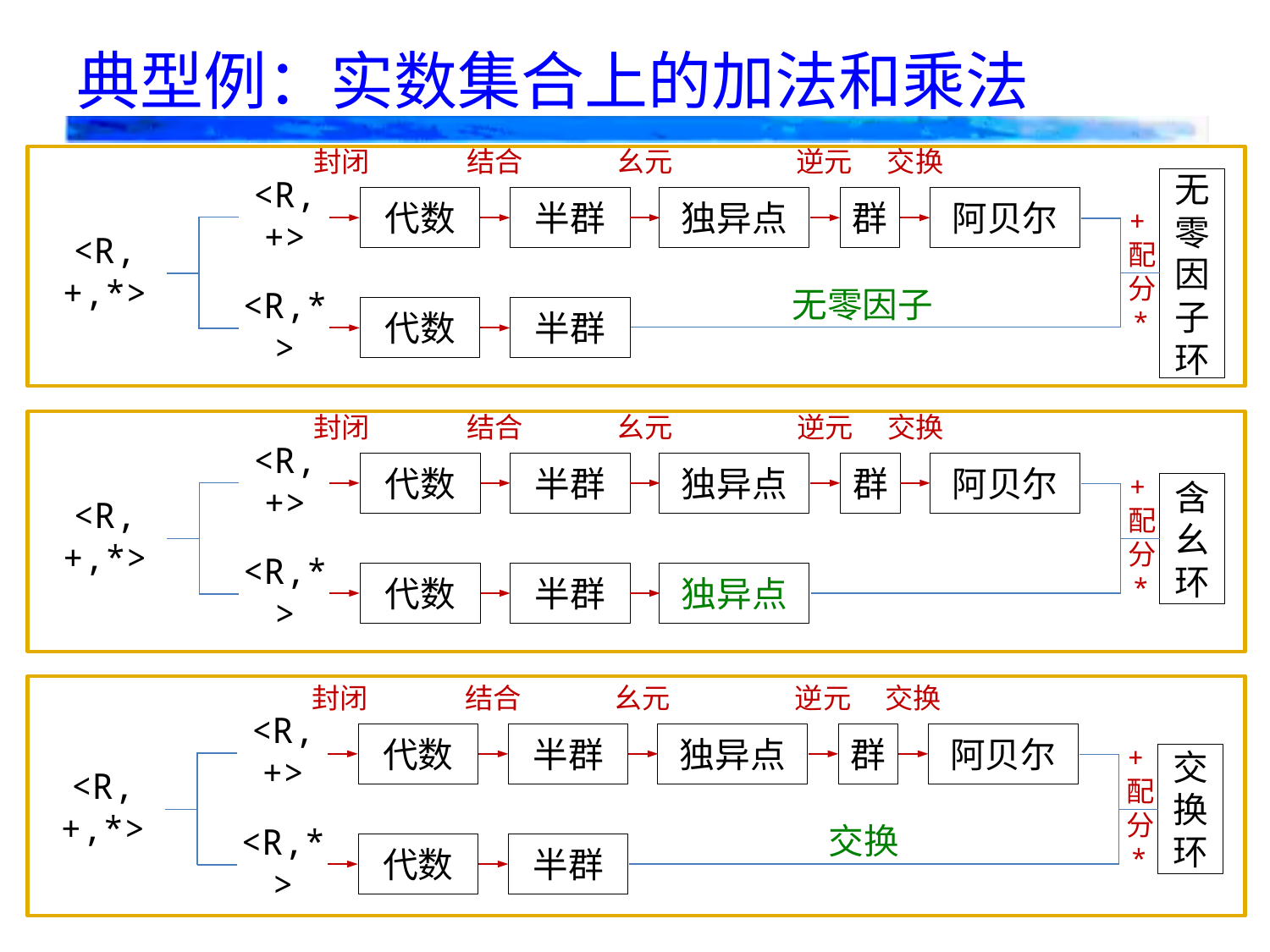

# 典型例：实数集合上的加法和乘法
封闭
代数
结合
半群
幺元
独异点
逆元
群
交换
阿贝尔

无零因子环
+配分*
无零因子
<R,+>
<R,*>
<R,+,*>
代数
半群
封闭
代数
结合
半群
幺元
独异点
逆元
群
交换
阿贝尔

<R,+>
<R,*>
+配分*
含幺环
<R,+,*>
代数
半群
独异点
封闭
代数
结合
半群
幺元
独异点
逆元
群
交换
阿贝尔

<R,+>
<R,*>
+配分*
交换环
交换
<R,+,*>
代数
半群